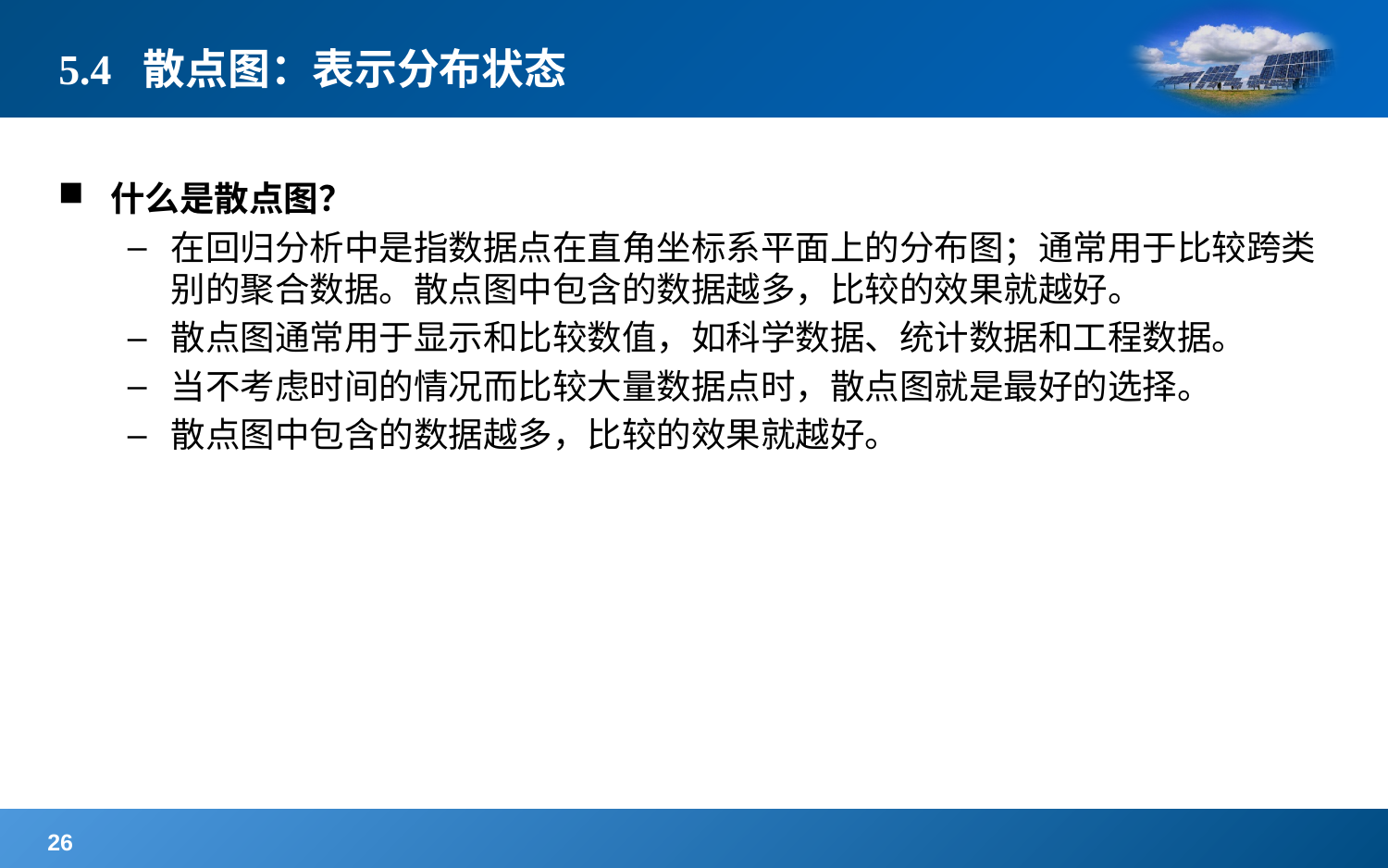

# 5.4  散点图：表示分布状态
什么是散点图？
在回归分析中是指数据点在直角坐标系平面上的分布图；通常用于比较跨类别的聚合数据。散点图中包含的数据越多，比较的效果就越好。
散点图通常用于显示和比较数值，如科学数据、统计数据和工程数据。
当不考虑时间的情况而比较大量数据点时，散点图就是最好的选择。
散点图中包含的数据越多，比较的效果就越好。